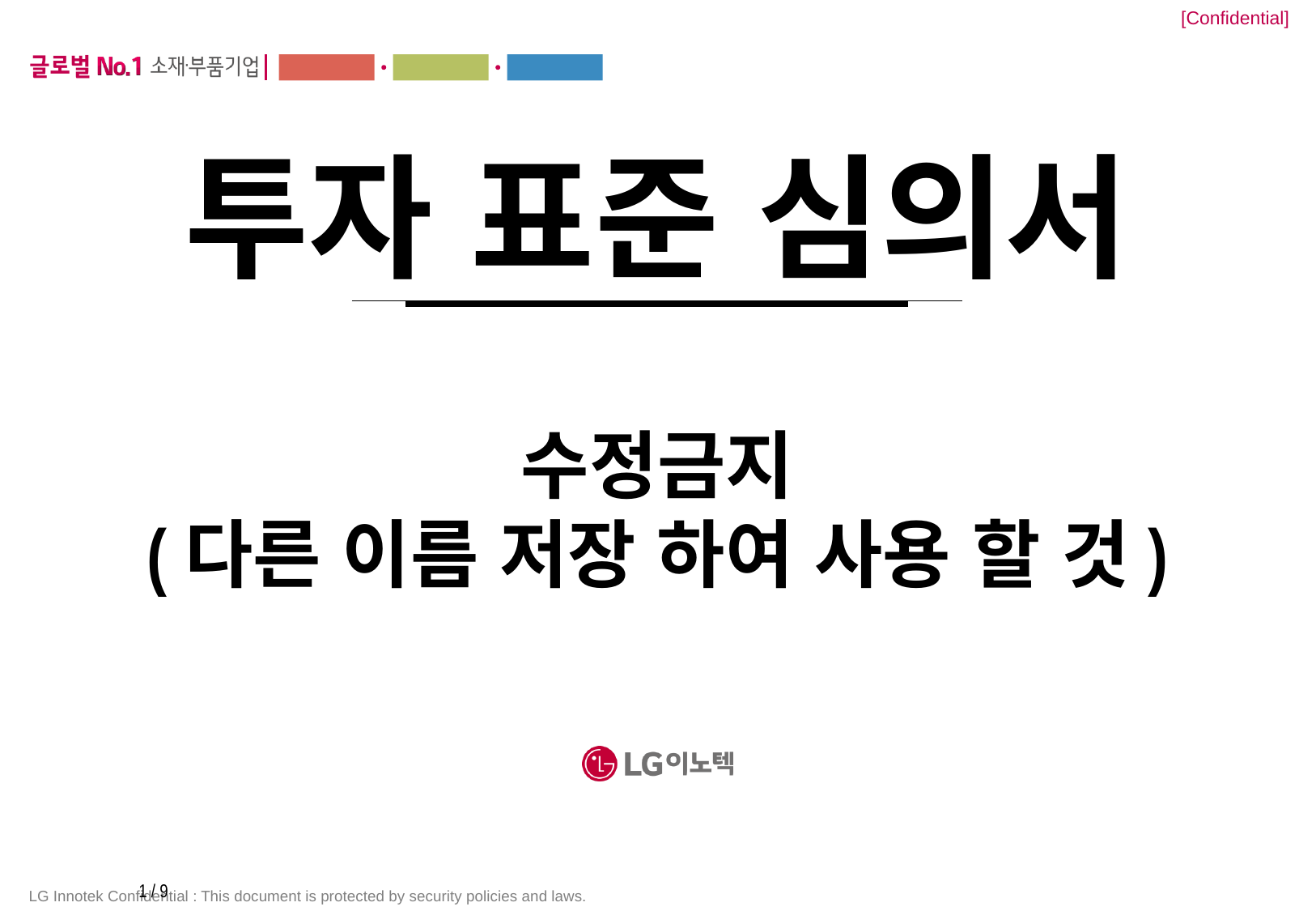

# 투자 표준 심의서
수정금지
(다른 이름 저장 하여 사용 할 것)
1 / 9